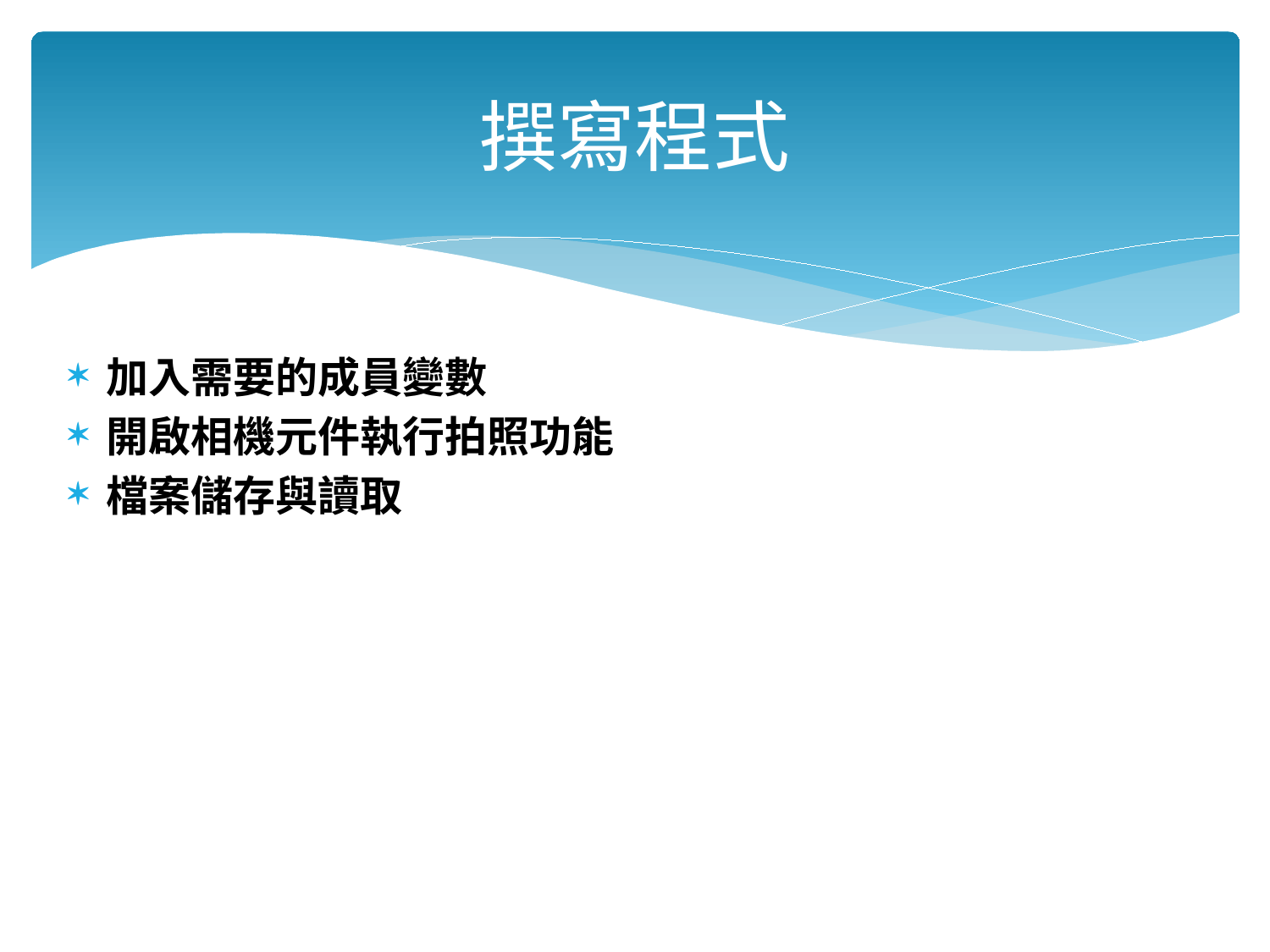

# 撰寫程式
加入需要的成員變數
開啟相機元件執行拍照功能
檔案儲存與讀取